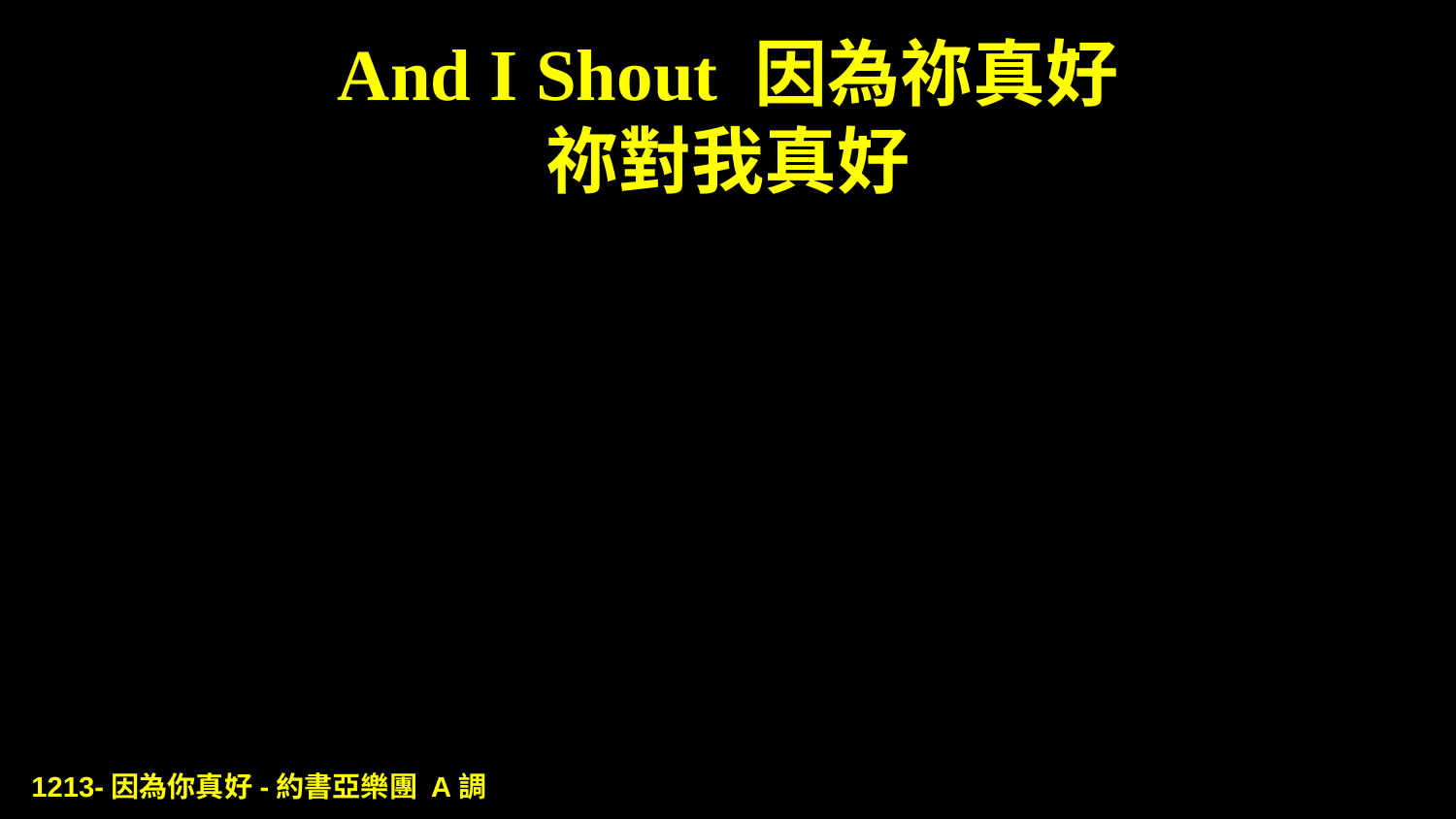

# And I Shout 因為祢真好 祢對我真好
1213-因為你真好-約書亞樂團 A調